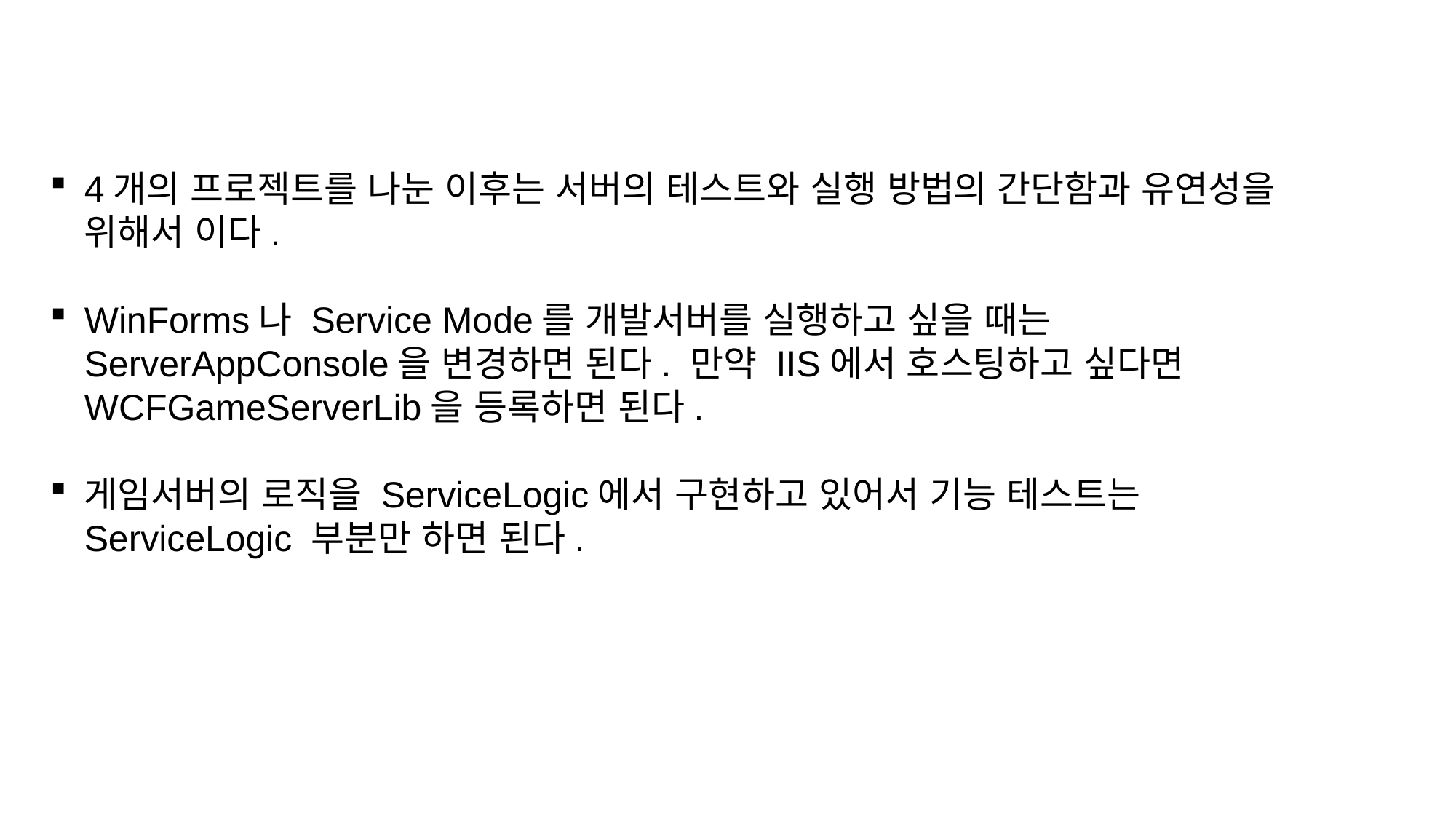

4개의 프로젝트를 나눈 이후는 서버의 테스트와 실행 방법의 간단함과 유연성을 위해서 이다.
WinForms나 Service Mode를 개발서버를 실행하고 싶을 때는 ServerAppConsole을 변경하면 된다. 만약 IIS에서 호스팅하고 싶다면 WCFGameServerLib을 등록하면 된다.
게임서버의 로직을 ServiceLogic에서 구현하고 있어서 기능 테스트는 ServiceLogic 부분만 하면 된다.